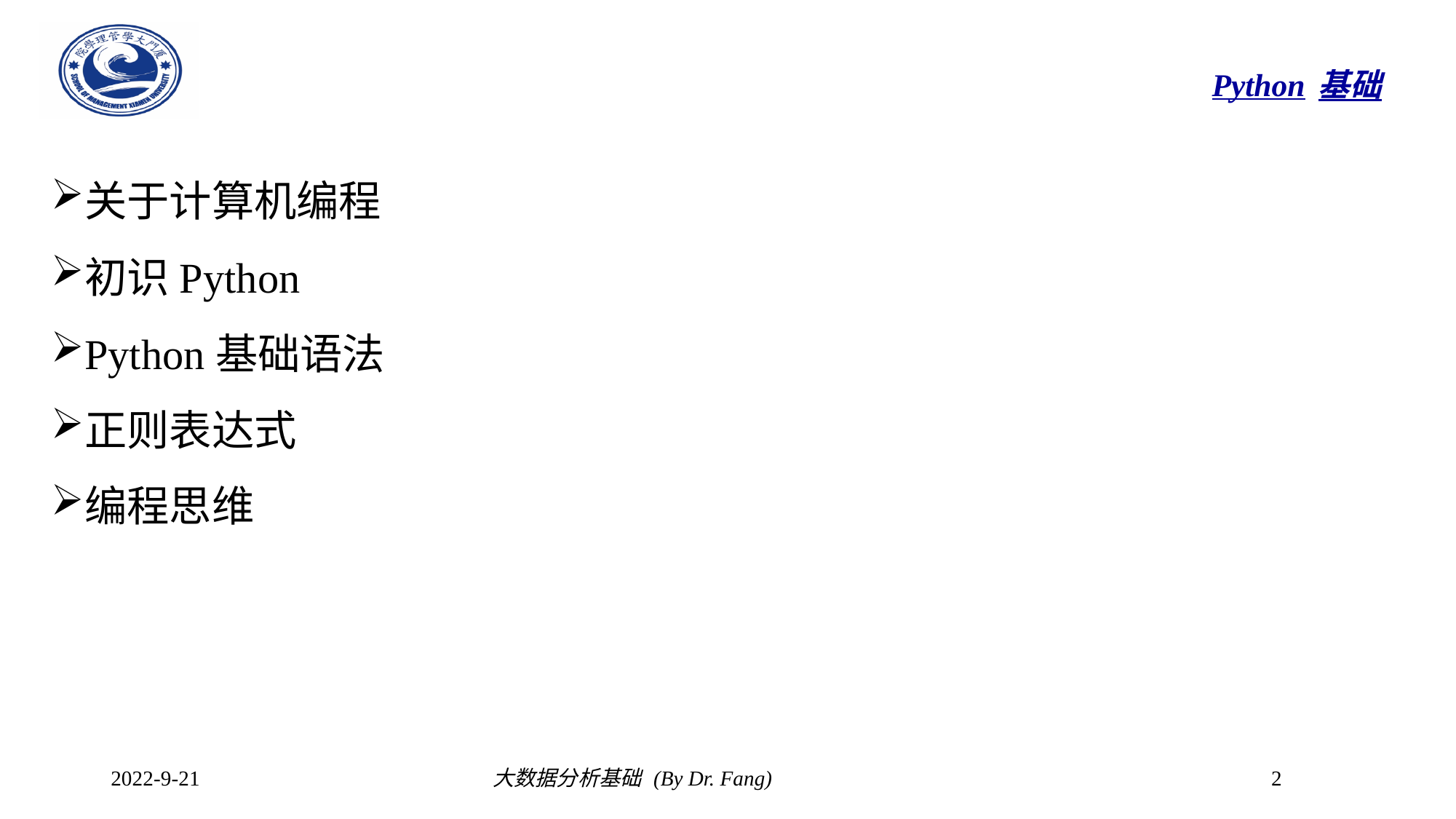

# Python基础
关于计算机编程
初识Python
Python基础语法
正则表达式
编程思维
2022-9-21
大数据分析基础 (By Dr. Fang)
2